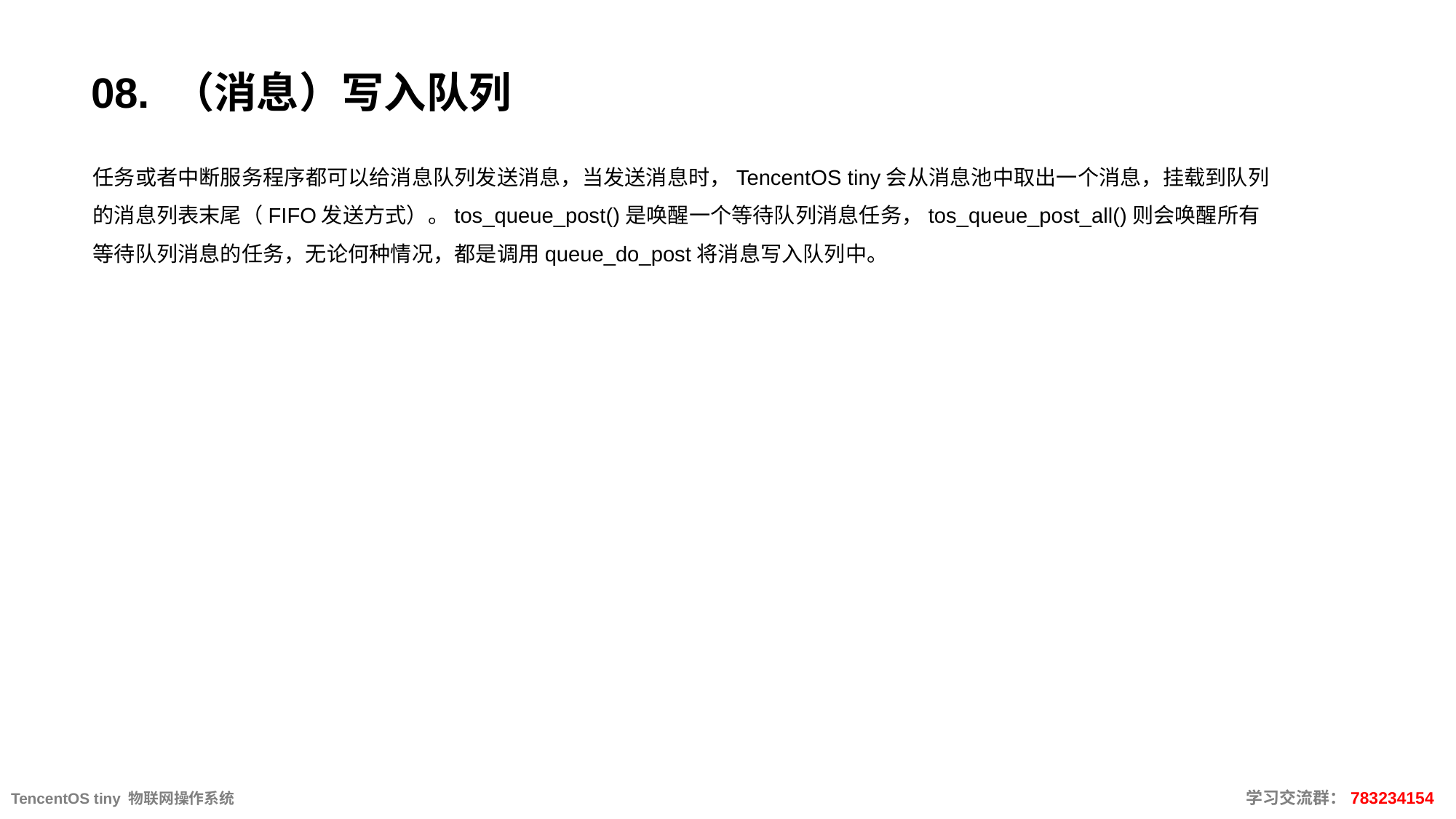

# 08. （消息）写入队列
任务或者中断服务程序都可以给消息队列发送消息，当发送消息时，TencentOS tiny会从消息池中取出一个消息，挂载到队列的消息列表末尾（FIFO发送方式）。tos_queue_post()是唤醒一个等待队列消息任务，tos_queue_post_all()则会唤醒所有等待队列消息的任务，无论何种情况，都是调用queue_do_post将消息写入队列中。

TencentOS tiny 物联网操作系统									          学习交流群：783234154